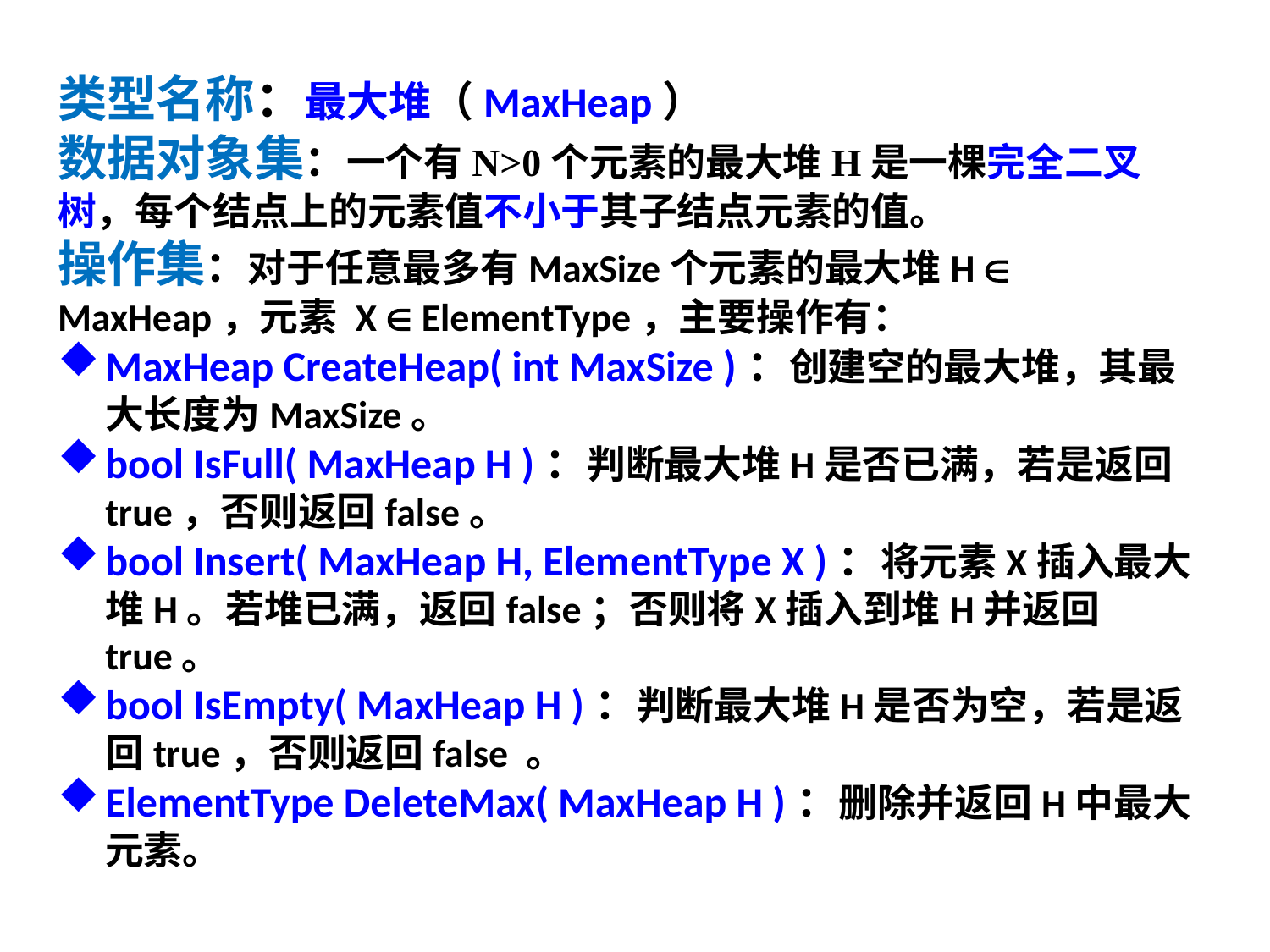

类型名称：最大堆（MaxHeap）
数据对象集：一个有N>0个元素的最大堆H是一棵完全二叉树，每个结点上的元素值不小于其子结点元素的值。
操作集：对于任意最多有MaxSize个元素的最大堆H ∈ MaxHeap，元素 X ∈ ElementType，主要操作有：
MaxHeap CreateHeap( int MaxSize )：创建空的最大堆，其最大长度为MaxSize。
bool IsFull( MaxHeap H )：判断最大堆H是否已满，若是返回true，否则返回false。
bool Insert( MaxHeap H, ElementType X )：将元素X插入最大堆H。若堆已满，返回false；否则将X插入到堆H并返回true。
bool IsEmpty( MaxHeap H )：判断最大堆H是否为空，若是返回true，否则返回false 。
ElementType DeleteMax( MaxHeap H )：删除并返回H中最大元素。